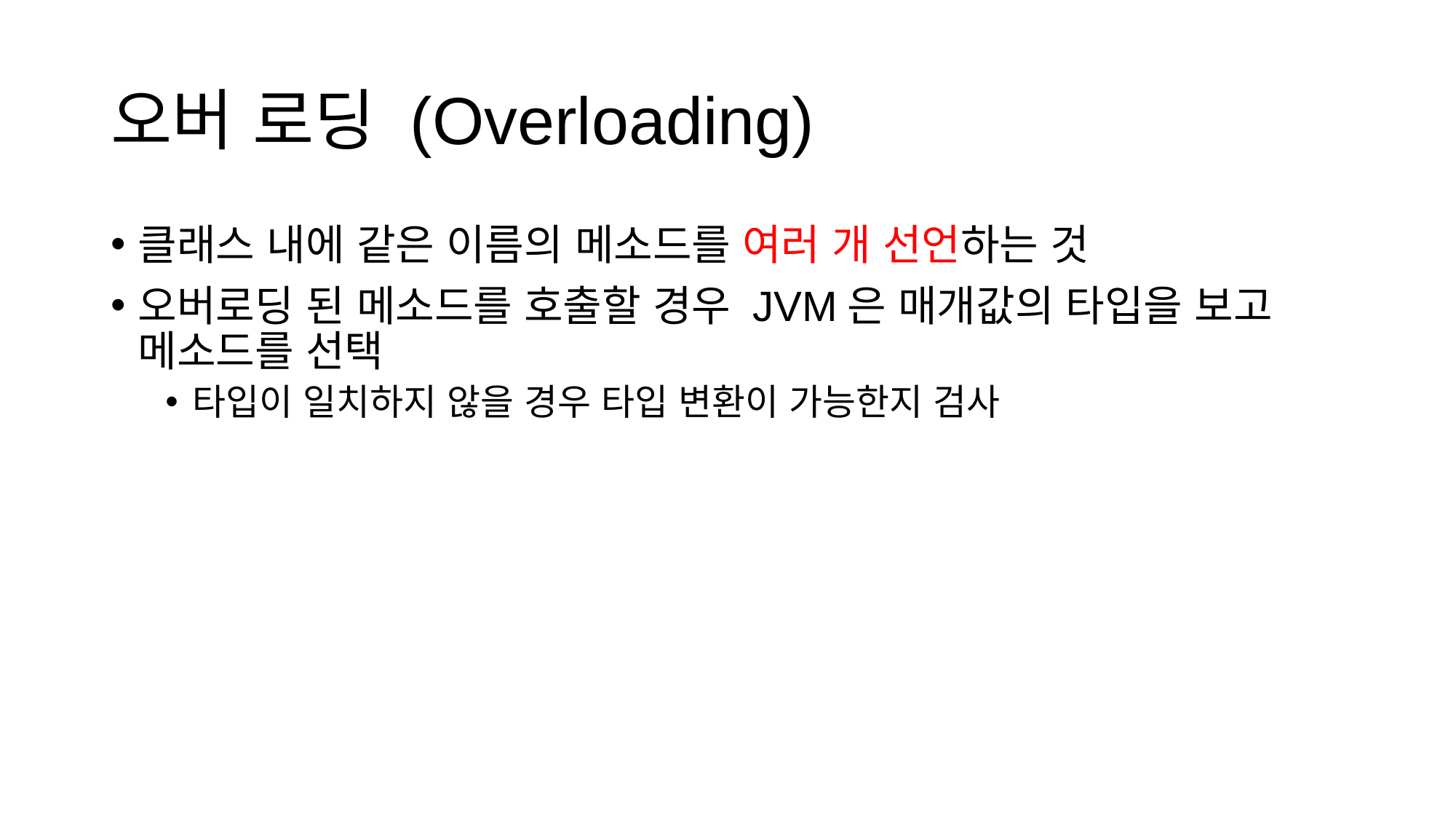

# 오버 로딩 (Overloading)
클래스 내에 같은 이름의 메소드를 여러 개 선언하는 것
오버로딩 된 메소드를 호출할 경우 JVM은 매개값의 타입을 보고 메소드를 선택
타입이 일치하지 않을 경우 타입 변환이 가능한지 검사